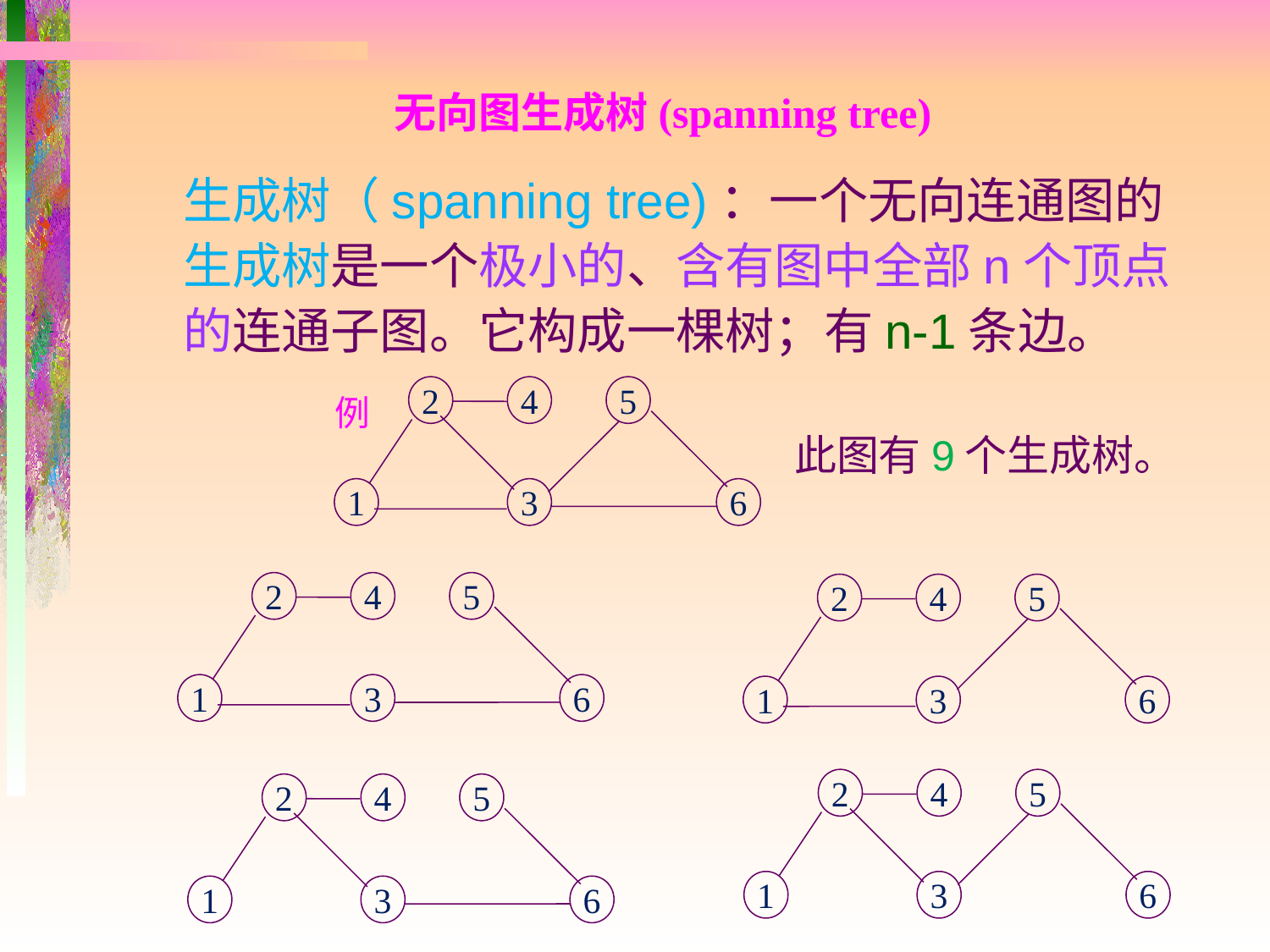

无向图生成树(spanning tree)
生成树（spanning tree)：一个无向连通图的
生成树是一个极小的、含有图中全部n个顶点的连通子图。它构成一棵树；有n-1条边。
2
4
5

1
3
6

例
此图有9个生成树。
2
4
5

1
3
6

2
4
5

1
3
6

2
4
5

1
3
6
2
4
5

1
3
6